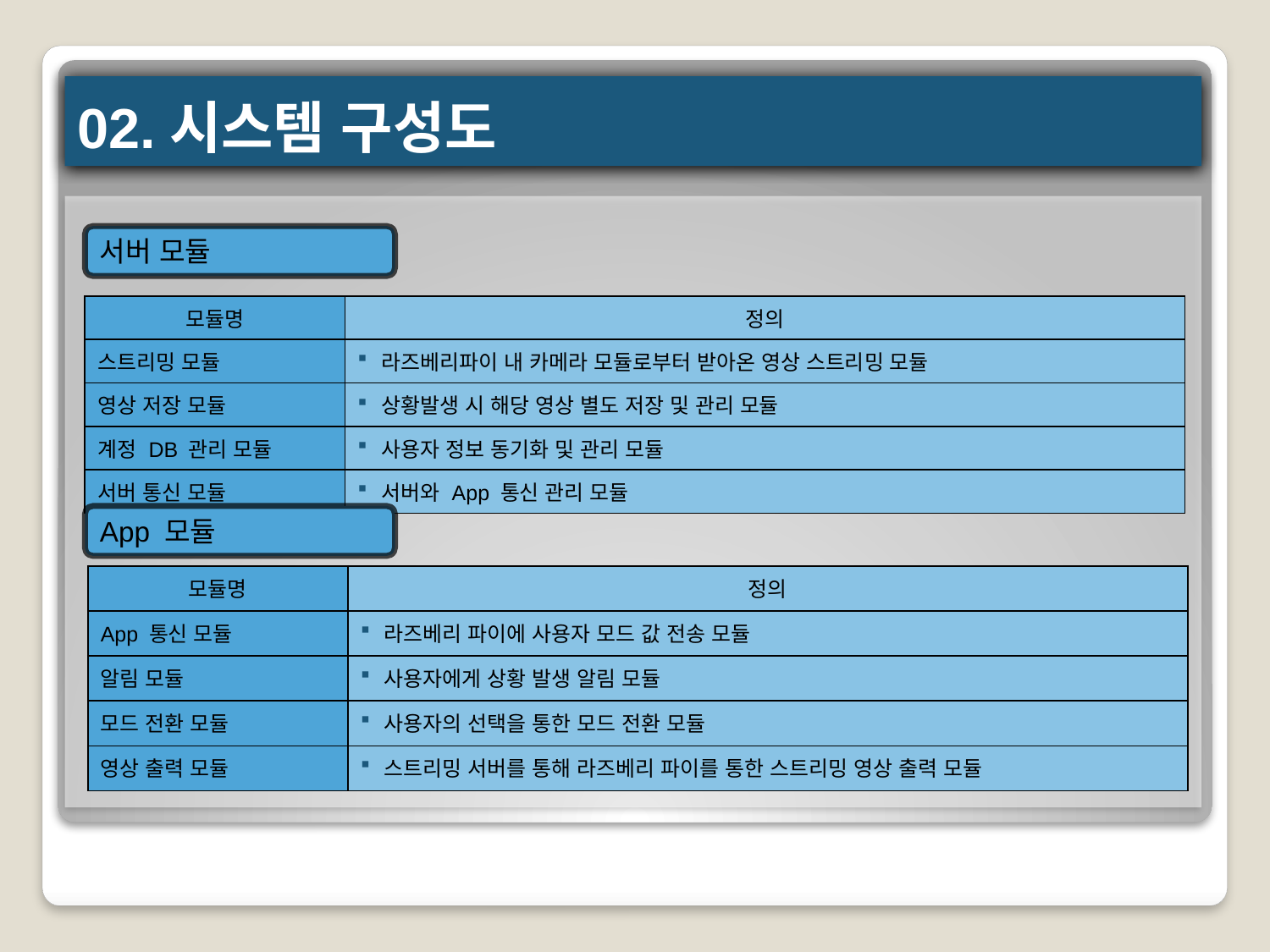

# 02.시스템 구성도

서버 모듈
| 모듈명 | 정의 |
| --- | --- |
| 스트리밍 모듈 | 라즈베리파이 내 카메라 모듈로부터 받아온 영상 스트리밍 모듈 |
| 영상 저장 모듈 | 상황발생 시 해당 영상 별도 저장 및 관리 모듈 |
| 계정 DB 관리 모듈 | 사용자 정보 동기화 및 관리 모듈 |
| 서버 통신 모듈 | 서버와 App 통신 관리 모듈 |
App 모듈
| 모듈명 | 정의 |
| --- | --- |
| App 통신 모듈 | 라즈베리 파이에 사용자 모드 값 전송 모듈 |
| 알림 모듈 | 사용자에게 상황 발생 알림 모듈 |
| 모드 전환 모듈 | 사용자의 선택을 통한 모드 전환 모듈 |
| 영상 출력 모듈 | 스트리밍 서버를 통해 라즈베리 파이를 통한 스트리밍 영상 출력 모듈 |